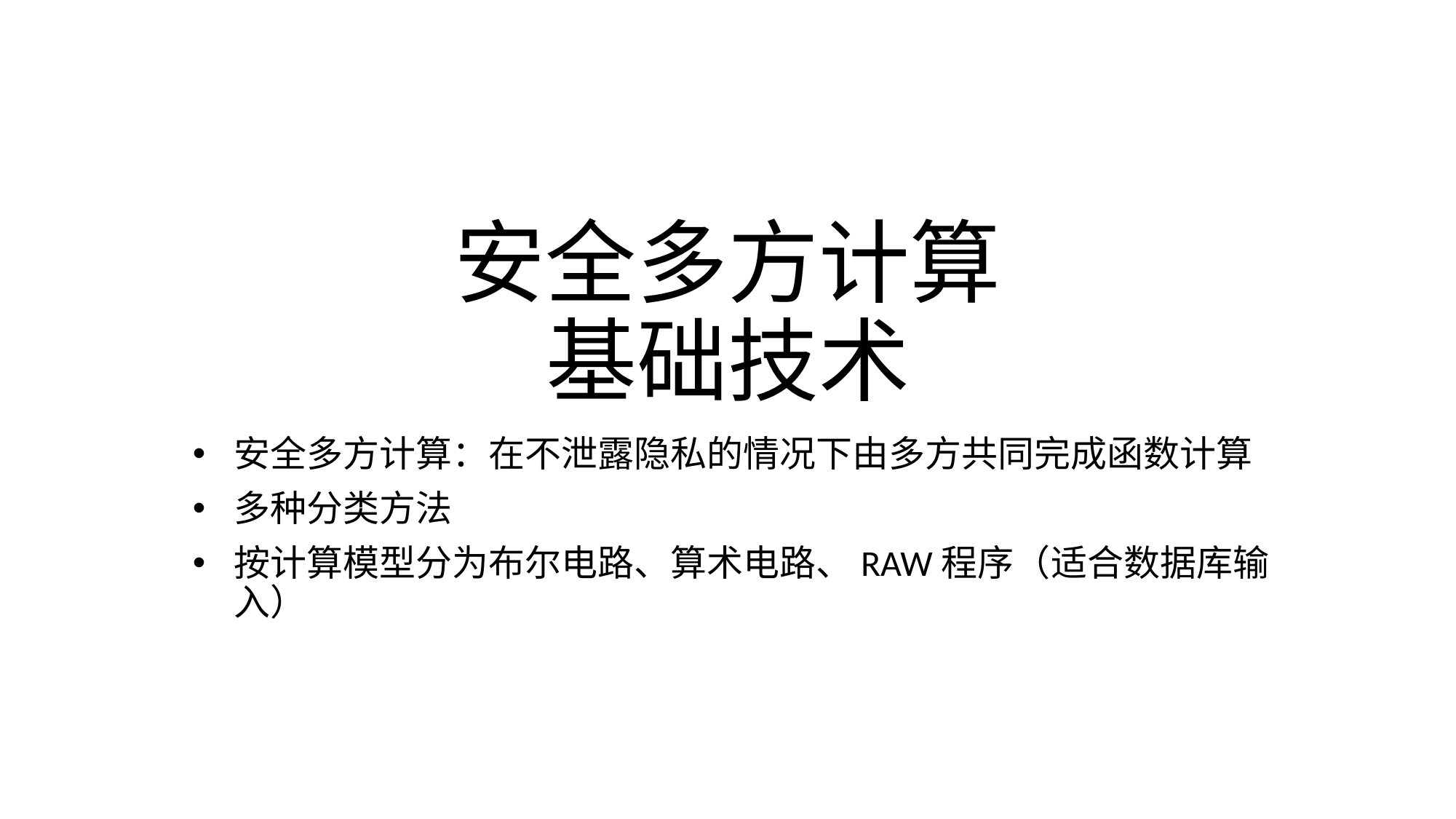

# 安全多方计算 基础技术
安全多方计算：在不泄露隐私的情况下由多方共同完成函数计算
多种分类方法
按计算模型分为布尔电路、算术电路、RAW程序（适合数据库输入）